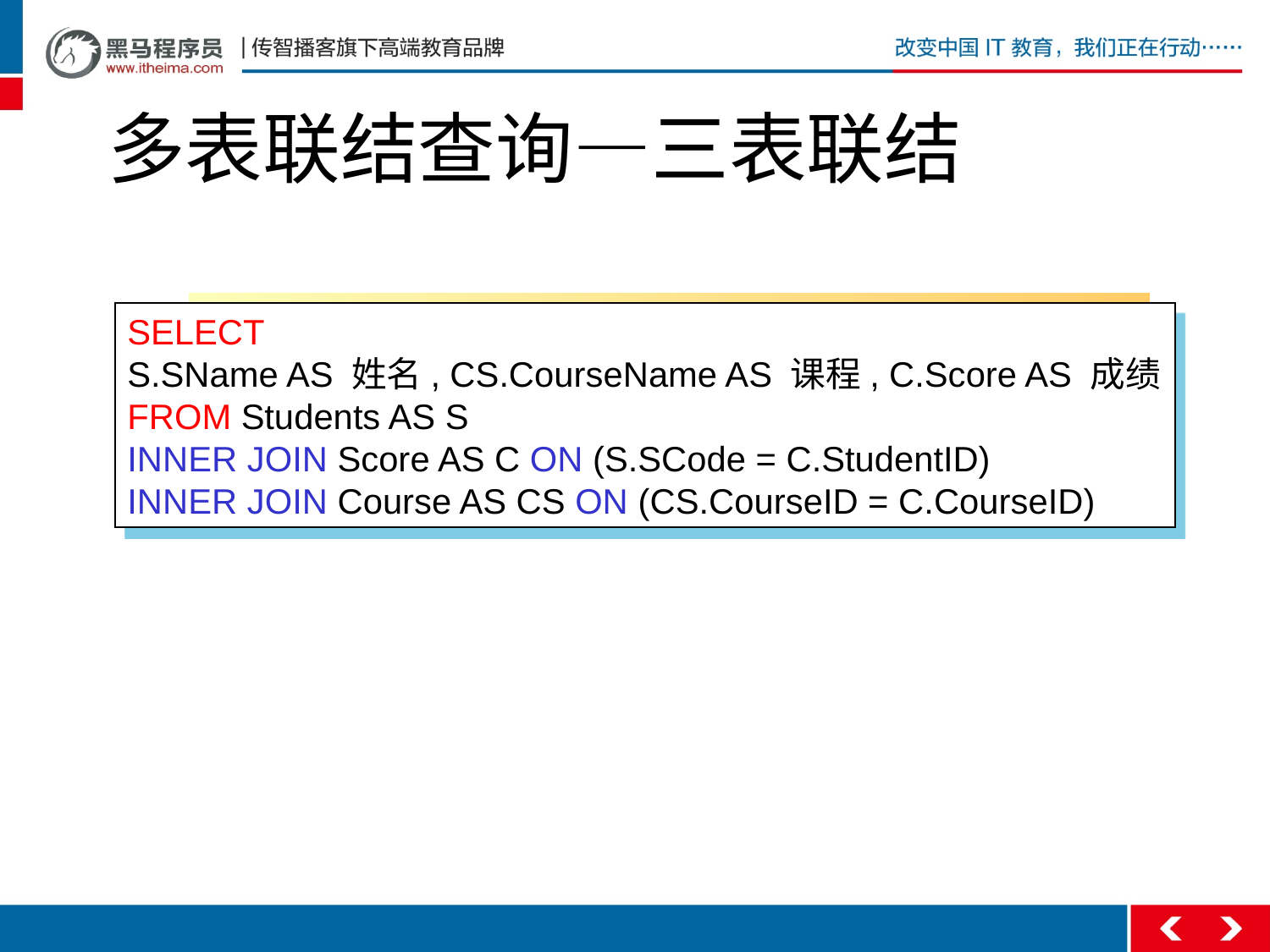

# 多表联结查询—三表联结

SELECT
S.SName AS 姓名, CS.CourseName AS 课程, C.Score AS 成绩
FROM Students AS S
INNER JOIN Score AS C ON (S.SCode = C.StudentID)
INNER JOIN Course AS CS ON (CS.CourseID = C.CourseID)